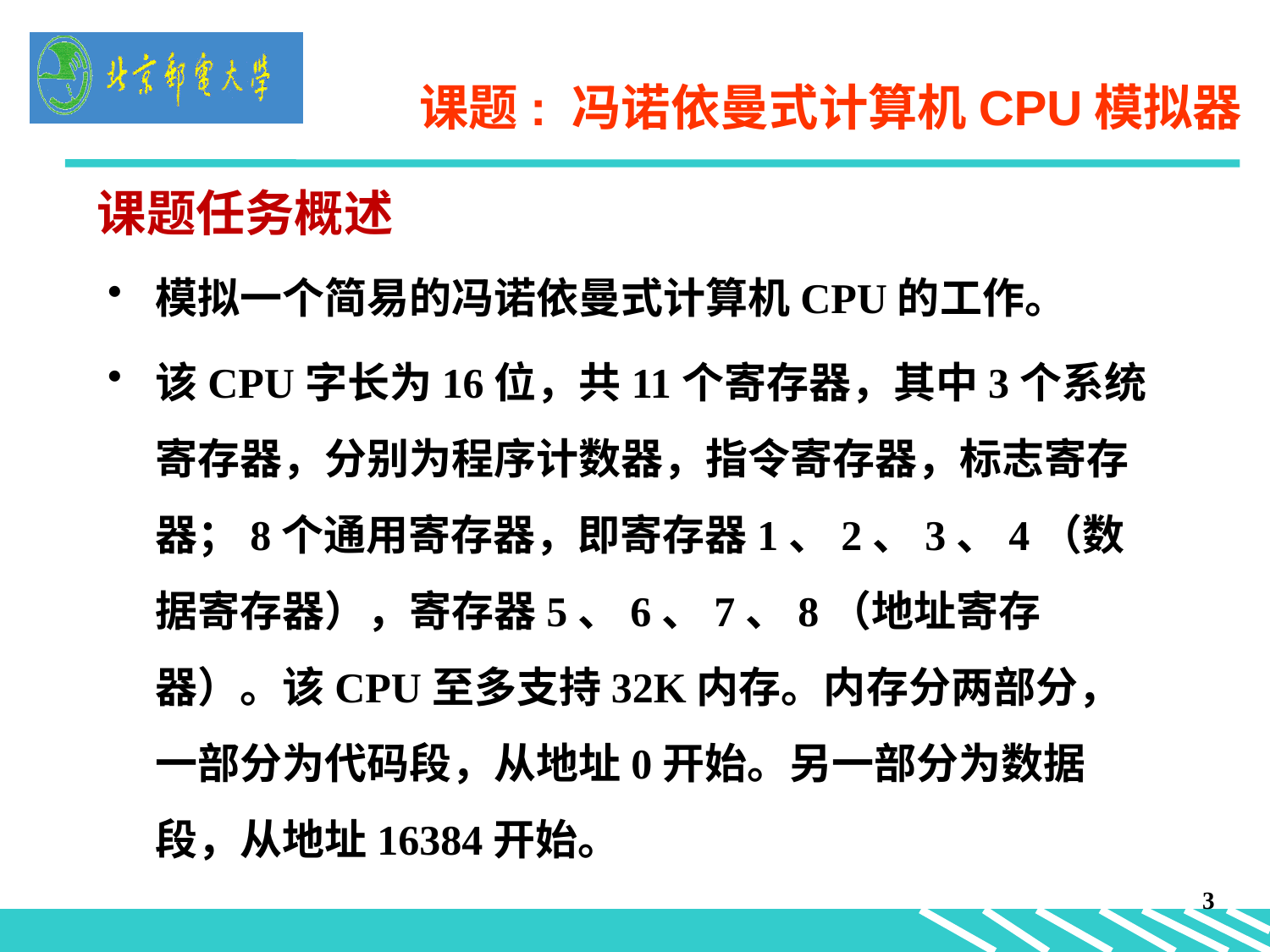

# 课题: 冯诺依曼式计算机CPU模拟器
课题任务概述
模拟一个简易的冯诺依曼式计算机CPU的工作。
该CPU字长为16位，共11个寄存器，其中3个系统寄存器，分别为程序计数器，指令寄存器，标志寄存器；8个通用寄存器，即寄存器1、2、3、4（数据寄存器），寄存器5、6、7、8（地址寄存器）。该CPU至多支持32K内存。内存分两部分，一部分为代码段，从地址0开始。另一部分为数据段，从地址16384开始。
3